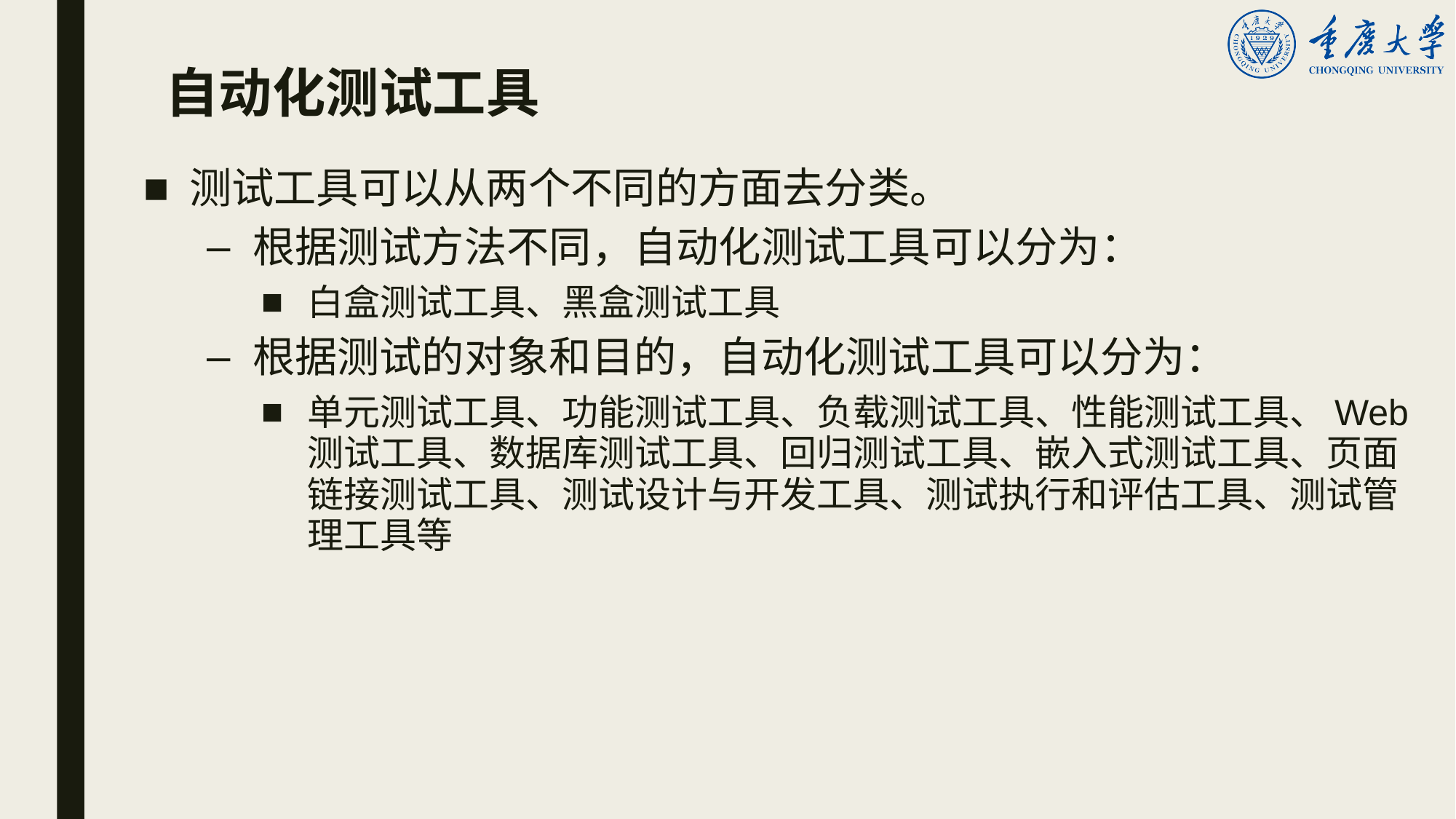

# 自动化测试工具
测试工具可以从两个不同的方面去分类。
根据测试方法不同，自动化测试工具可以分为：
白盒测试工具、黑盒测试工具
根据测试的对象和目的，自动化测试工具可以分为：
单元测试工具、功能测试工具、负载测试工具、性能测试工具、Web测试工具、数据库测试工具、回归测试工具、嵌入式测试工具、页面链接测试工具、测试设计与开发工具、测试执行和评估工具、测试管理工具等